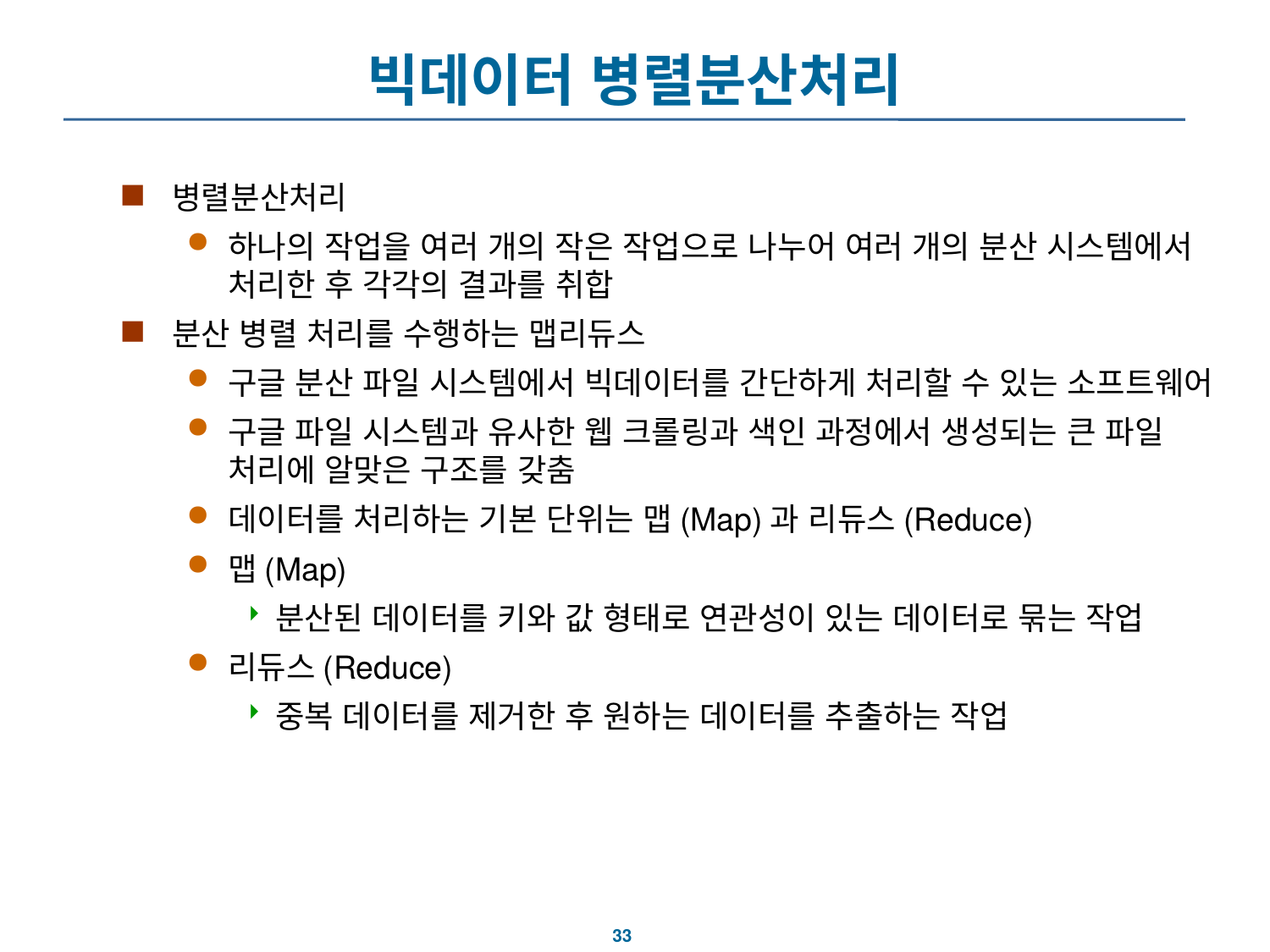

# 빅데이터 병렬분산처리
병렬분산처리
하나의 작업을 여러 개의 작은 작업으로 나누어 여러 개의 분산 시스템에서 처리한 후 각각의 결과를 취합
분산 병렬 처리를 수행하는 맵리듀스
구글 분산 파일 시스템에서 빅데이터를 간단하게 처리할 수 있는 소프트웨어
구글 파일 시스템과 유사한 웹 크롤링과 색인 과정에서 생성되는 큰 파일 처리에 알맞은 구조를 갖춤
데이터를 처리하는 기본 단위는 맵(Map)과 리듀스(Reduce)
맵(Map)
분산된 데이터를 키와 값 형태로 연관성이 있는 데이터로 묶는 작업
리듀스(Reduce)
중복 데이터를 제거한 후 원하는 데이터를 추출하는 작업